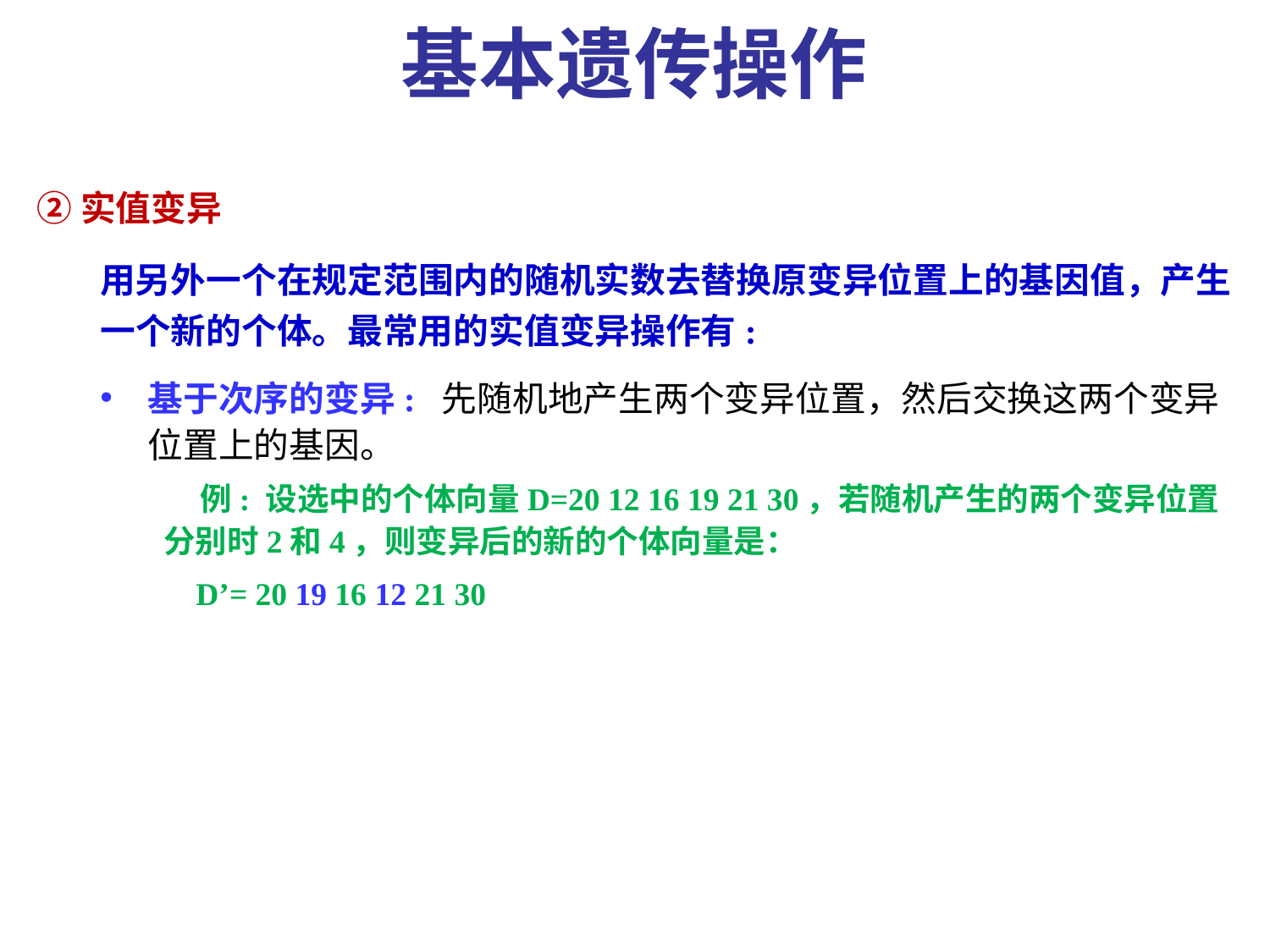

基本遗传操作
②实值变异
用另外一个在规定范围内的随机实数去替换原变异位置上的基因值，产生一个新的个体。最常用的实值变异操作有:
基于次序的变异:  先随机地产生两个变异位置，然后交换这两个变异位置上的基因。
    例: 设选中的个体向量D=20 12 16 19 21 30，若随机产生的两个变异位置分别时2和4，则变异后的新的个体向量是：
    D’= 20 19 16 12 21 30